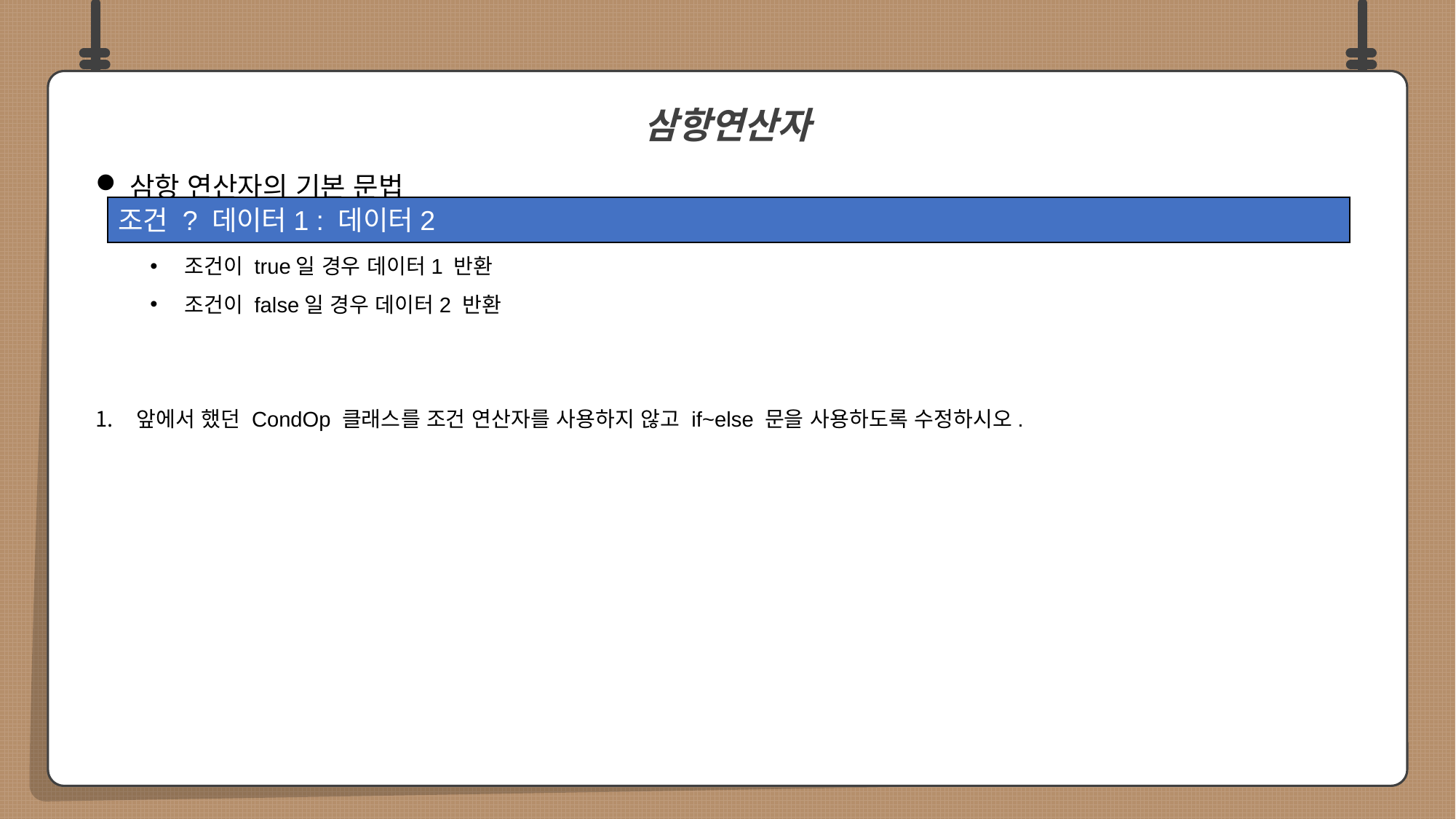

삼항 연산자의 기본 문법

조건이 true일 경우 데이터1 반환
조건이 false일 경우 데이터2 반환

앞에서 했던 CondOp 클래스를 조건 연산자를 사용하지 않고 if~else 문을 사용하도록 수정하시오.

삼항연산자

조건 ? 데이터1 : 데이터2